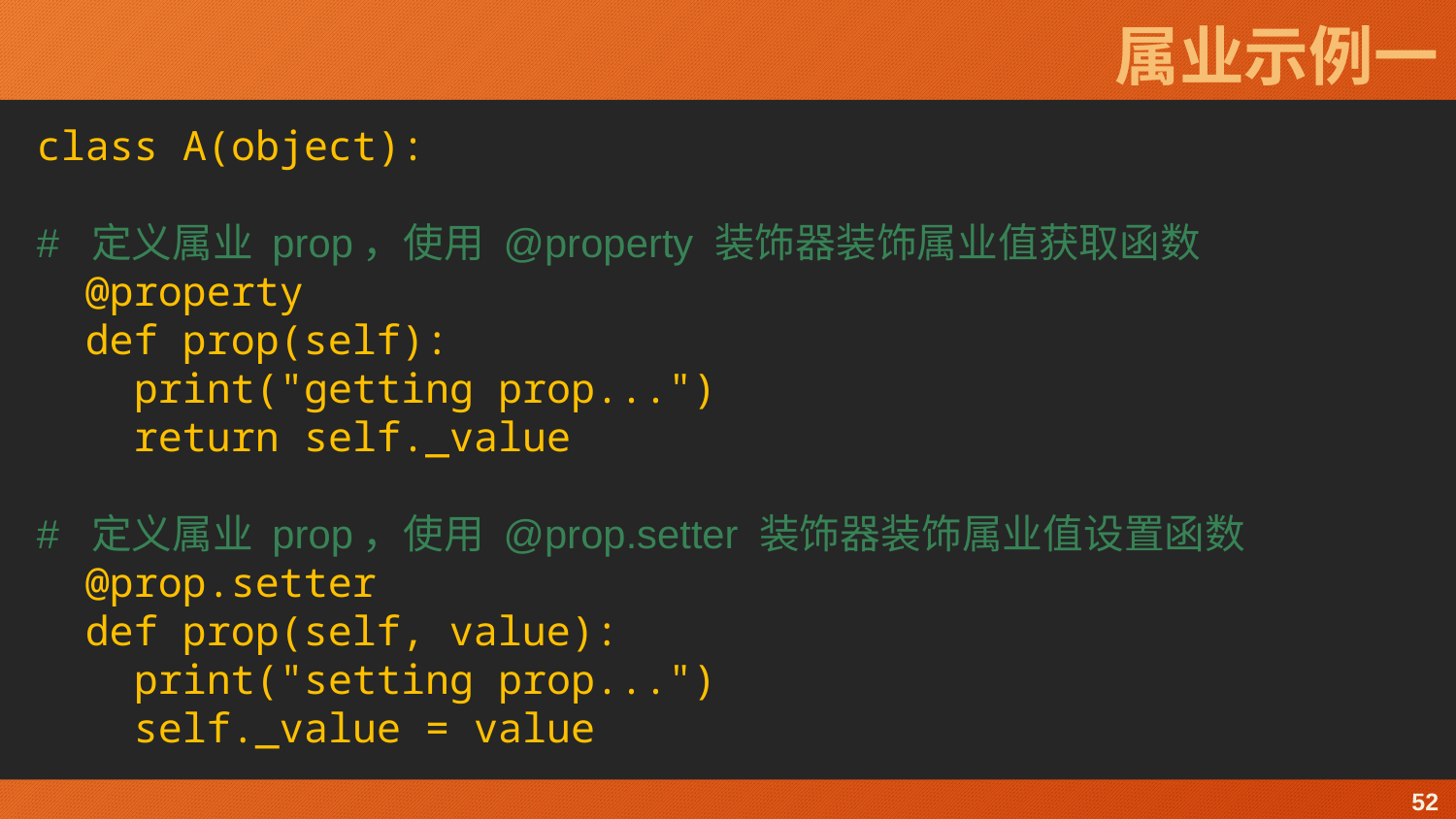

# 属业示例一
class A(object):

#  定义属业 prop，使用 @property 装饰器装饰属业值获取函数
  @property
  def prop(self):
    print("getting prop...")
    return self._value

#  定义属业 prop，使用 @prop.setter 装饰器装饰属业值设置函数
  @prop.setter
  def prop(self, value):
    print("setting prop...")
    self._value = value
52